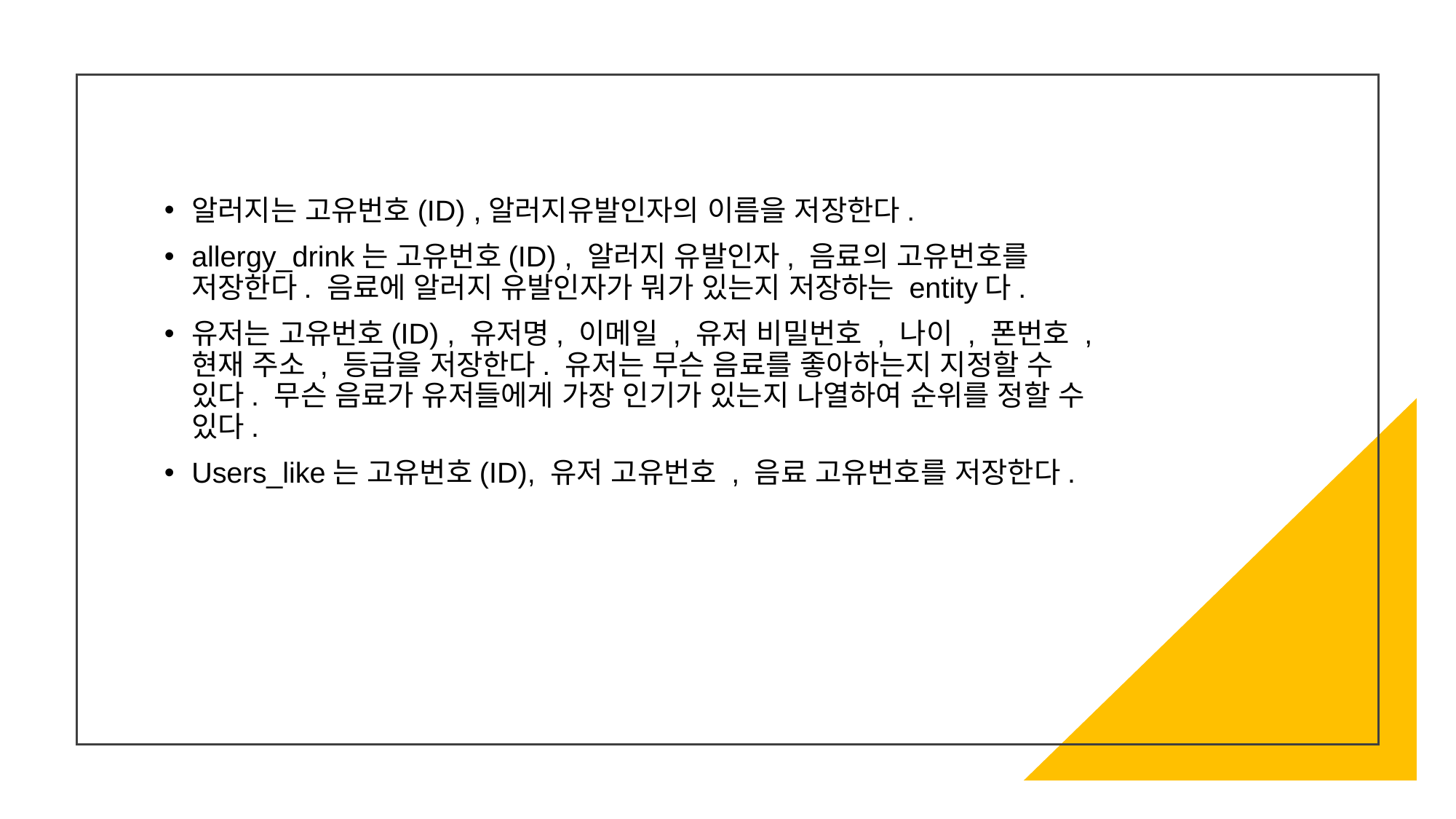

알러지는 고유번호(ID) ,알러지유발인자의 이름을 저장한다.
allergy_drink는 고유번호(ID) , 알러지 유발인자, 음료의 고유번호를 저장한다. 음료에 알러지 유발인자가 뭐가 있는지 저장하는 entity다.
유저는 고유번호(ID) , 유저명, 이메일 , 유저 비밀번호 , 나이 , 폰번호 , 현재 주소 , 등급을 저장한다. 유저는 무슨 음료를 좋아하는지 지정할 수 있다. 무슨 음료가 유저들에게 가장 인기가 있는지 나열하여 순위를 정할 수 있다.
Users_like는 고유번호(ID), 유저 고유번호 , 음료 고유번호를 저장한다.